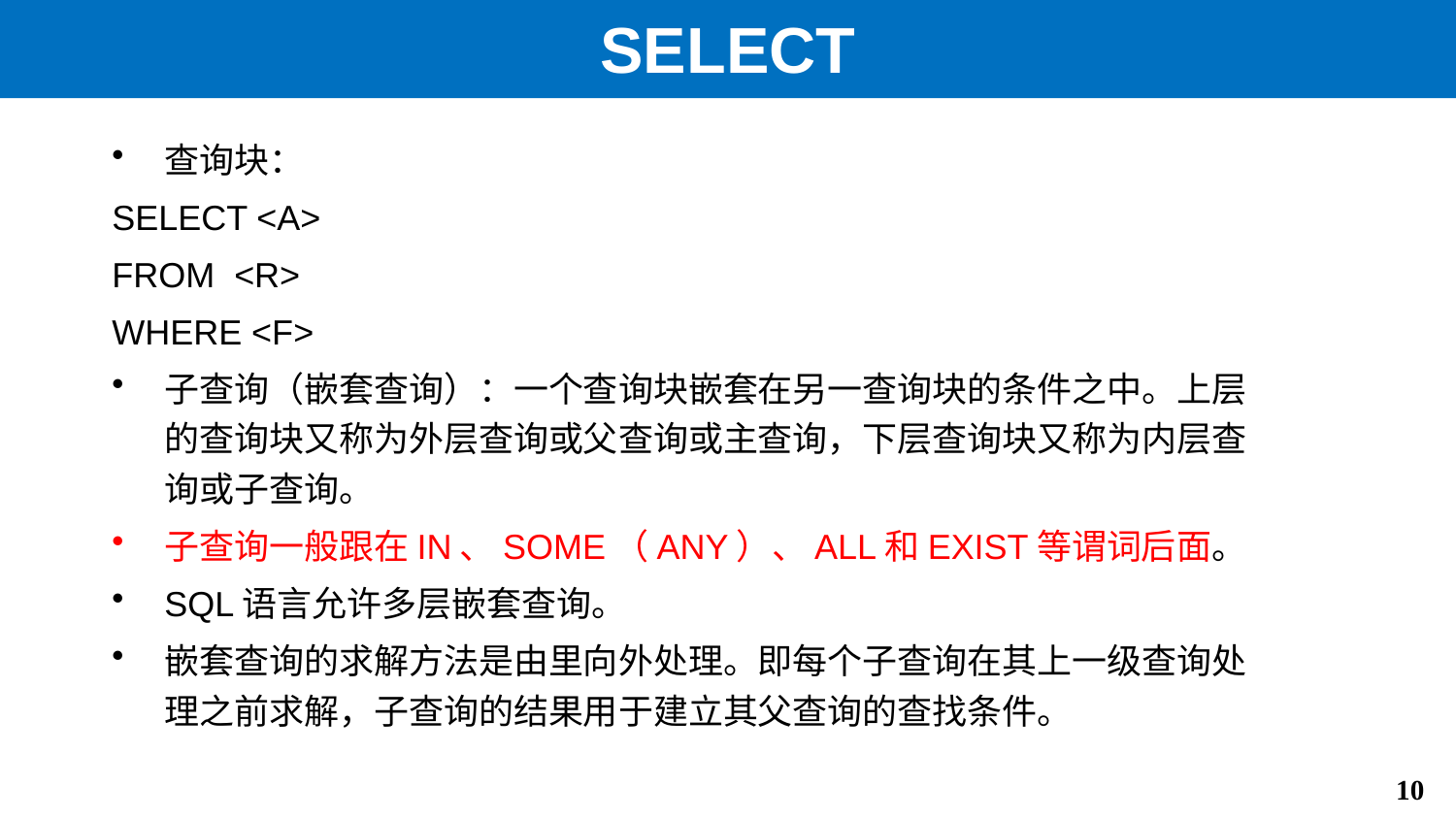

# SELECT
查询块：
SELECT <A>
FROM  <R>
WHERE <F>
子查询（嵌套查询）：一个查询块嵌套在另一查询块的条件之中。上层的查询块又称为外层查询或父查询或主查询，下层查询块又称为内层查询或子查询。
子查询一般跟在IN、SOME（ANY）、ALL和EXIST等谓词后面。
SQL语言允许多层嵌套查询。
嵌套查询的求解方法是由里向外处理。即每个子查询在其上一级查询处理之前求解，子查询的结果用于建立其父查询的查找条件。